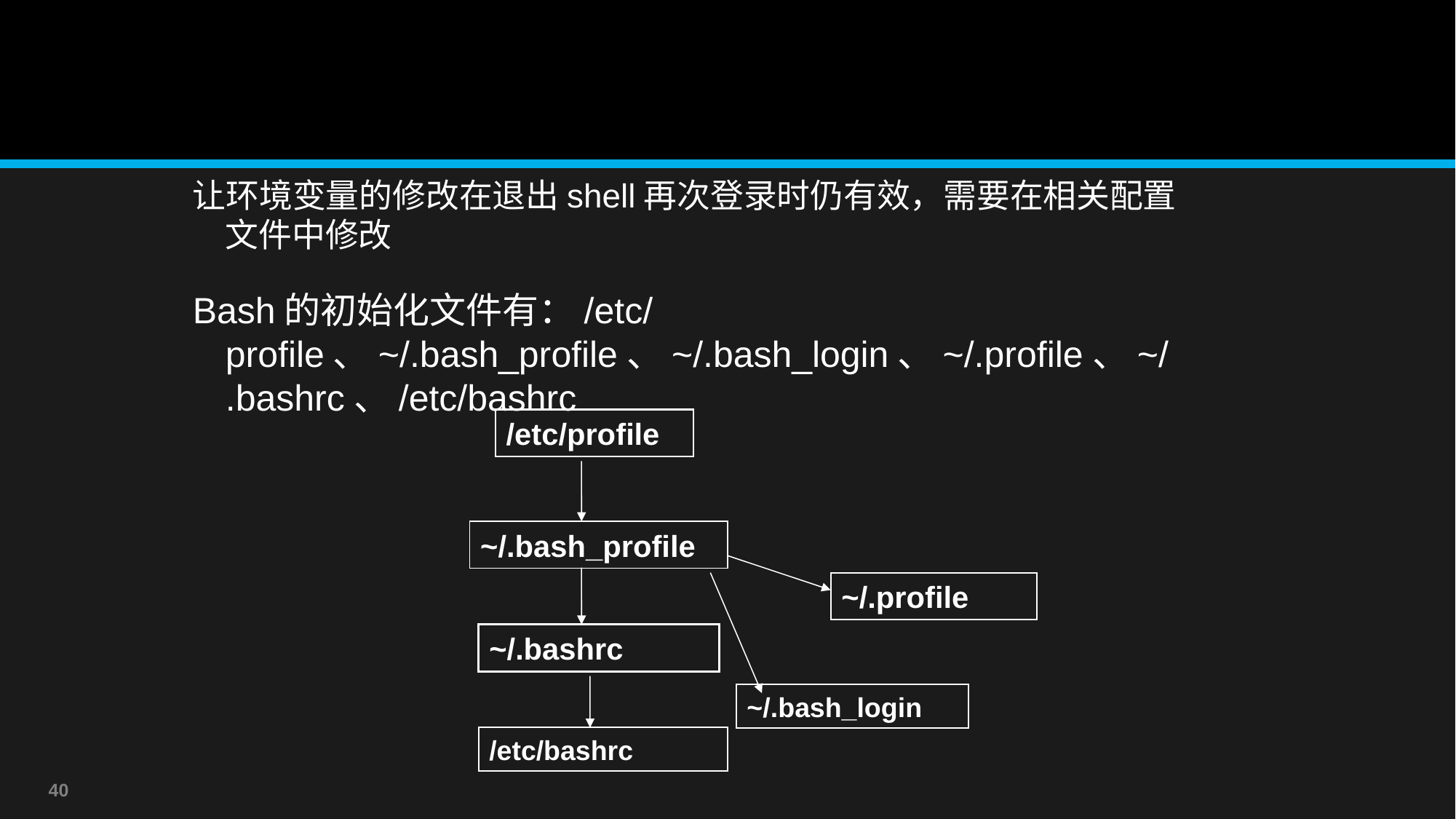

#
让环境变量的修改在退出shell再次登录时仍有效，需要在相关配置文件中修改
Bash的初始化文件有：/etc/profile、~/.bash_profile、~/.bash_login、~/.profile、~/.bashrc、/etc/bashrc
/etc/profile

~/.bash_profile

~/.profile
~/.bashrc

~/.bash_login
/etc/bashrc
40